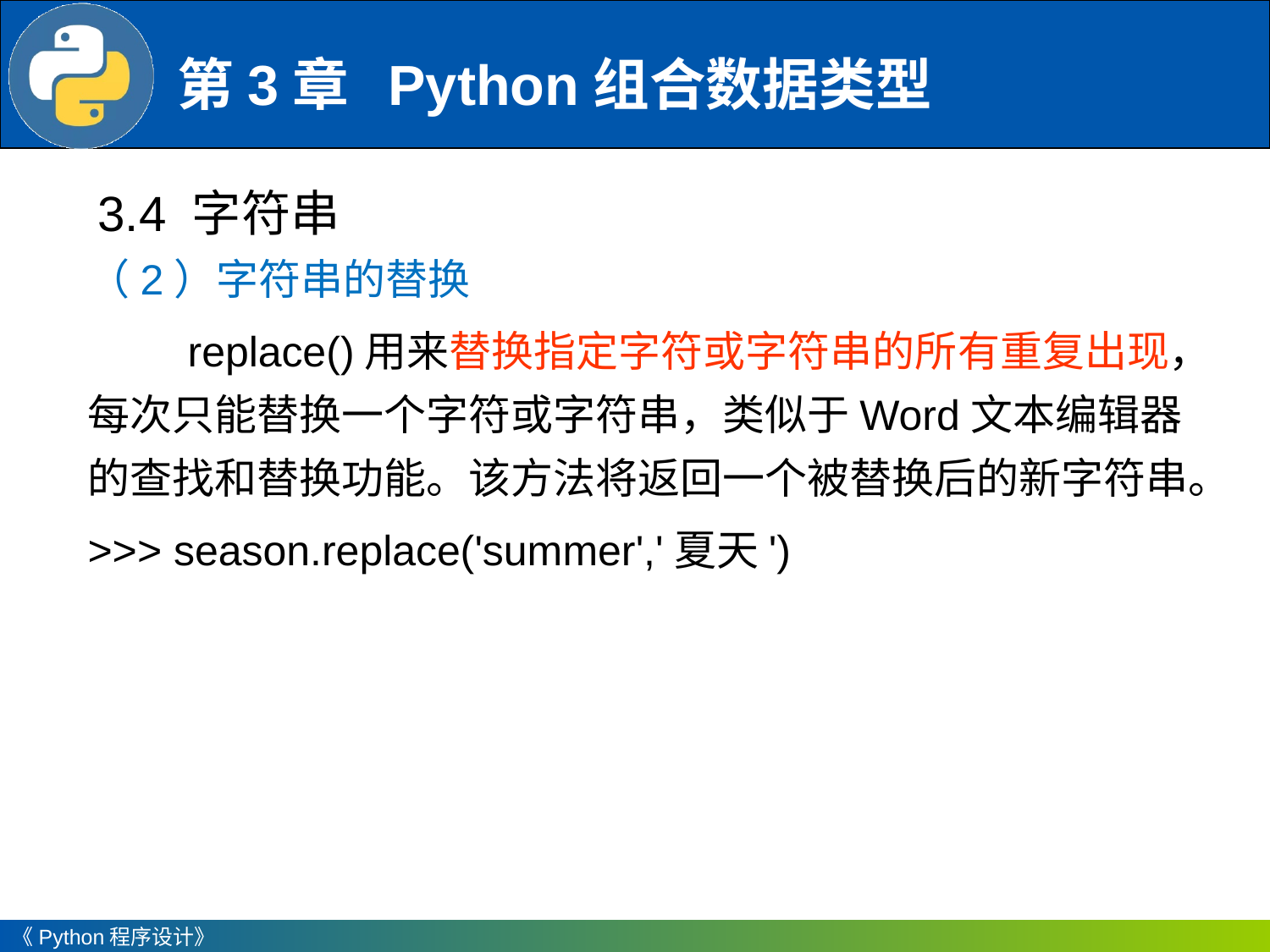

3.4 字符串
（2）字符串的替换
replace()用来替换指定字符或字符串的所有重复出现，每次只能替换一个字符或字符串，类似于Word文本编辑器的查找和替换功能。该方法将返回一个被替换后的新字符串。
>>> season.replace('summer','夏天')